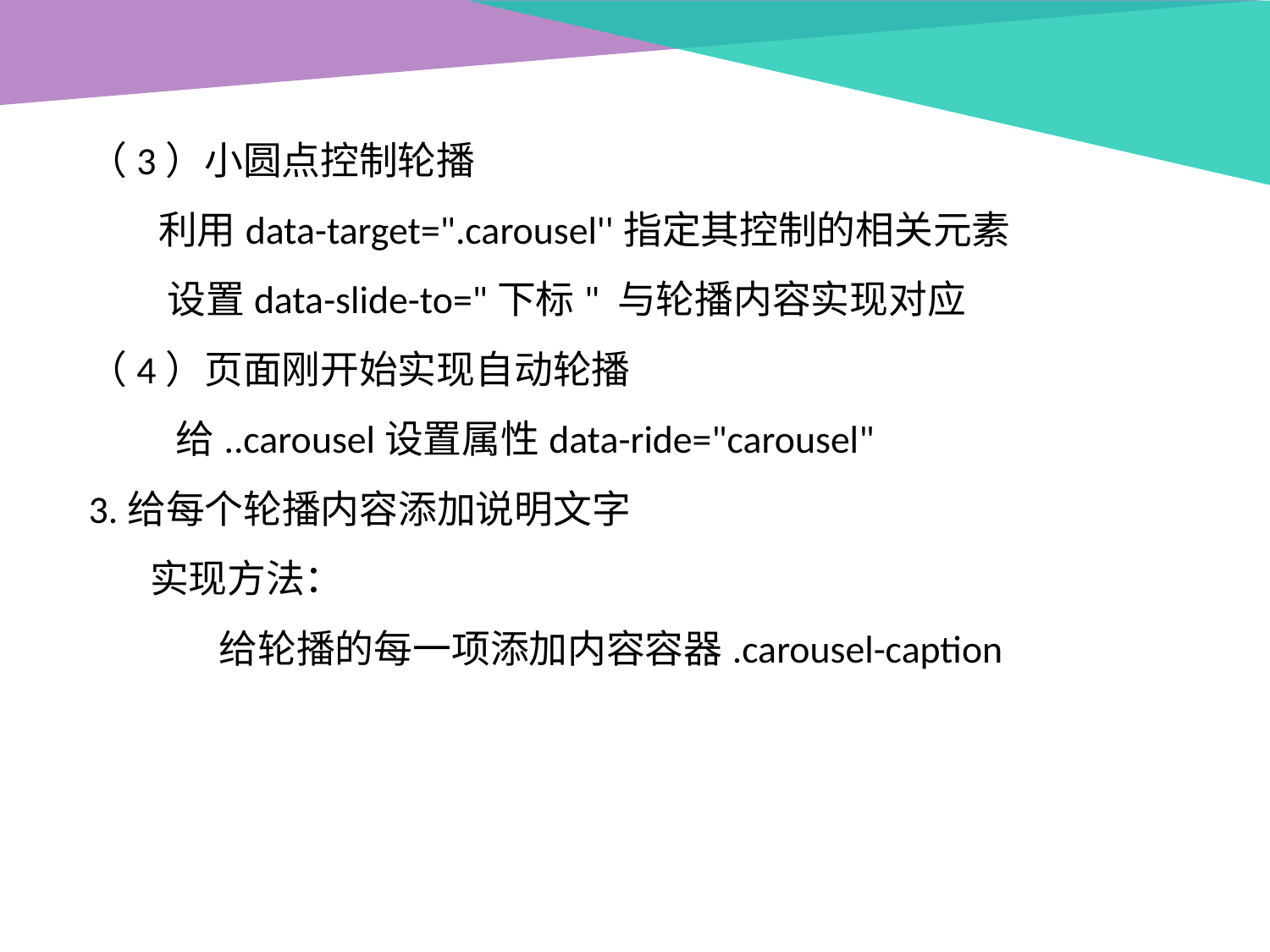

（3）小圆点控制轮播
       利用data-target=".carousel''指定其控制的相关元素
        设置data-slide-to="下标" 与轮播内容实现对应
（4）页面刚开始实现自动轮播
         给..carousel设置属性data-ride="carousel"
3.给每个轮播内容添加说明文字
      实现方法：
              给轮播的每一项添加内容容器.carousel-caption